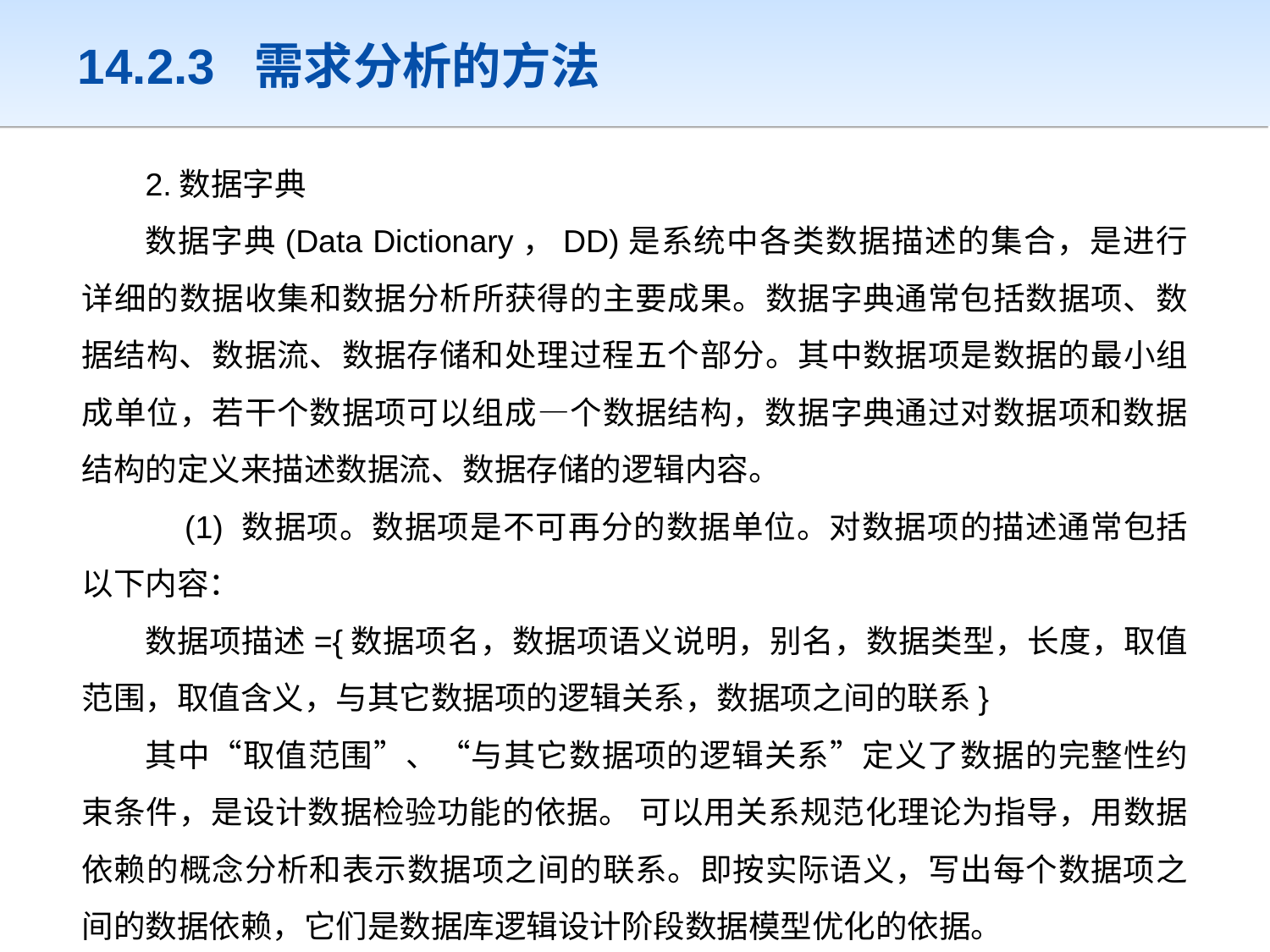

14.2.3  需求分析的方法

2.数据字典
数据字典(Data Dictionary，DD)是系统中各类数据描述的集合，是进行详细的数据收集和数据分析所获得的主要成果。数据字典通常包括数据项、数据结构、数据流、数据存储和处理过程五个部分。其中数据项是数据的最小组成单位，若干个数据项可以组成—个数据结构，数据字典通过对数据项和数据结构的定义来描述数据流、数据存储的逻辑内容。
    (1) 数据项。数据项是不可再分的数据单位。对数据项的描述通常包括以下内容：
数据项描述={数据项名，数据项语义说明，别名，数据类型，长度，取值范围，取值含义，与其它数据项的逻辑关系，数据项之间的联系}
其中“取值范围”、“与其它数据项的逻辑关系”定义了数据的完整性约束条件，是设计数据检验功能的依据。 可以用关系规范化理论为指导，用数据依赖的概念分析和表示数据项之间的联系。即按实际语义，写出每个数据项之间的数据依赖，它们是数据库逻辑设计阶段数据模型优化的依据。
数据定义